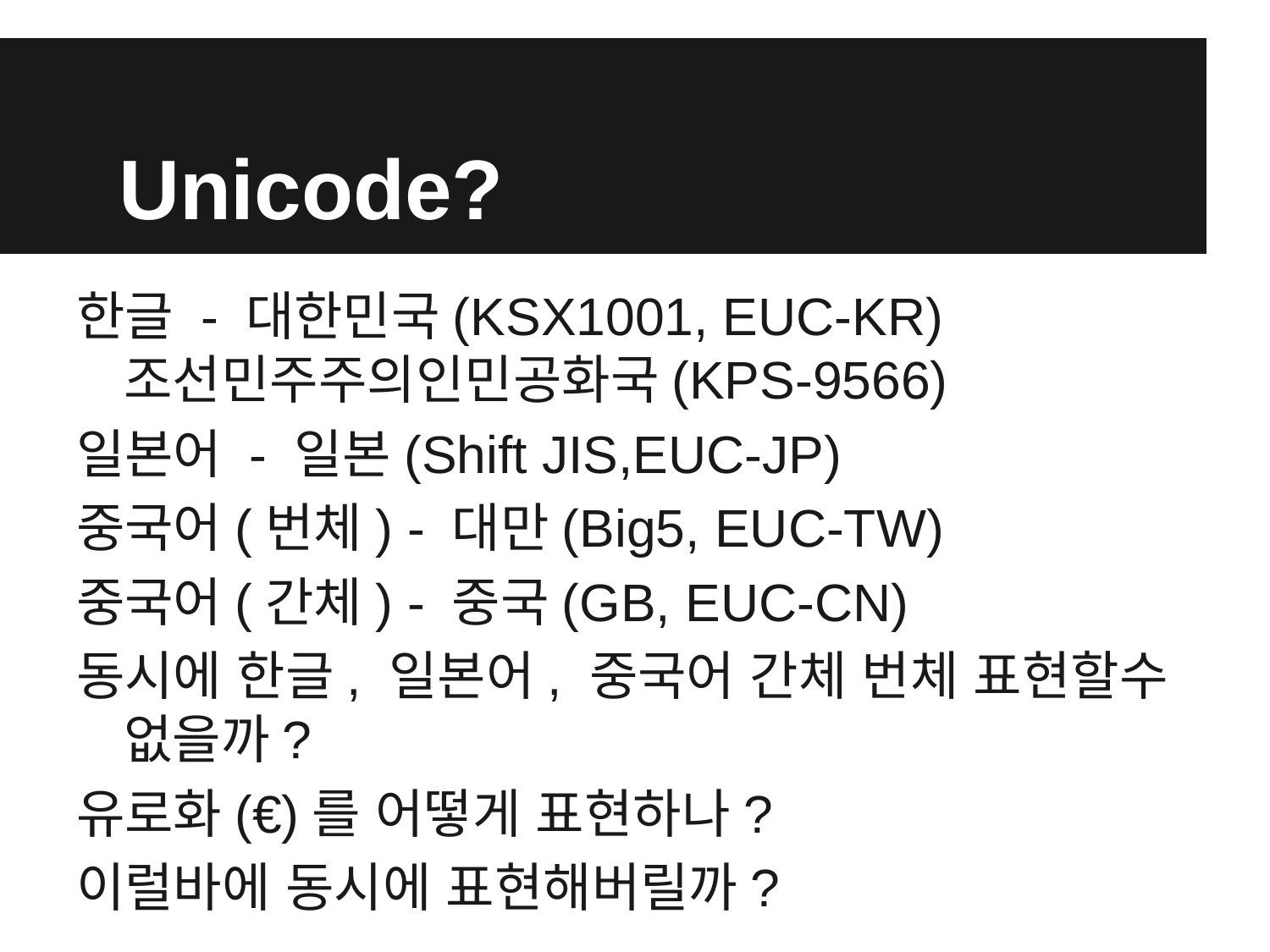

# Unicode?
한글 - 대한민국(KSX1001, EUC-KR) 조선민주주의인민공화국(KPS-9566)
일본어 - 일본(Shift JIS,EUC-JP)
중국어(번체) - 대만(Big5, EUC-TW)
중국어(간체) - 중국(GB, EUC-CN)
동시에 한글, 일본어, 중국어 간체 번체 표현할수 없을까?
유로화(€)를 어떻게 표현하나?
이럴바에 동시에 표현해버릴까?